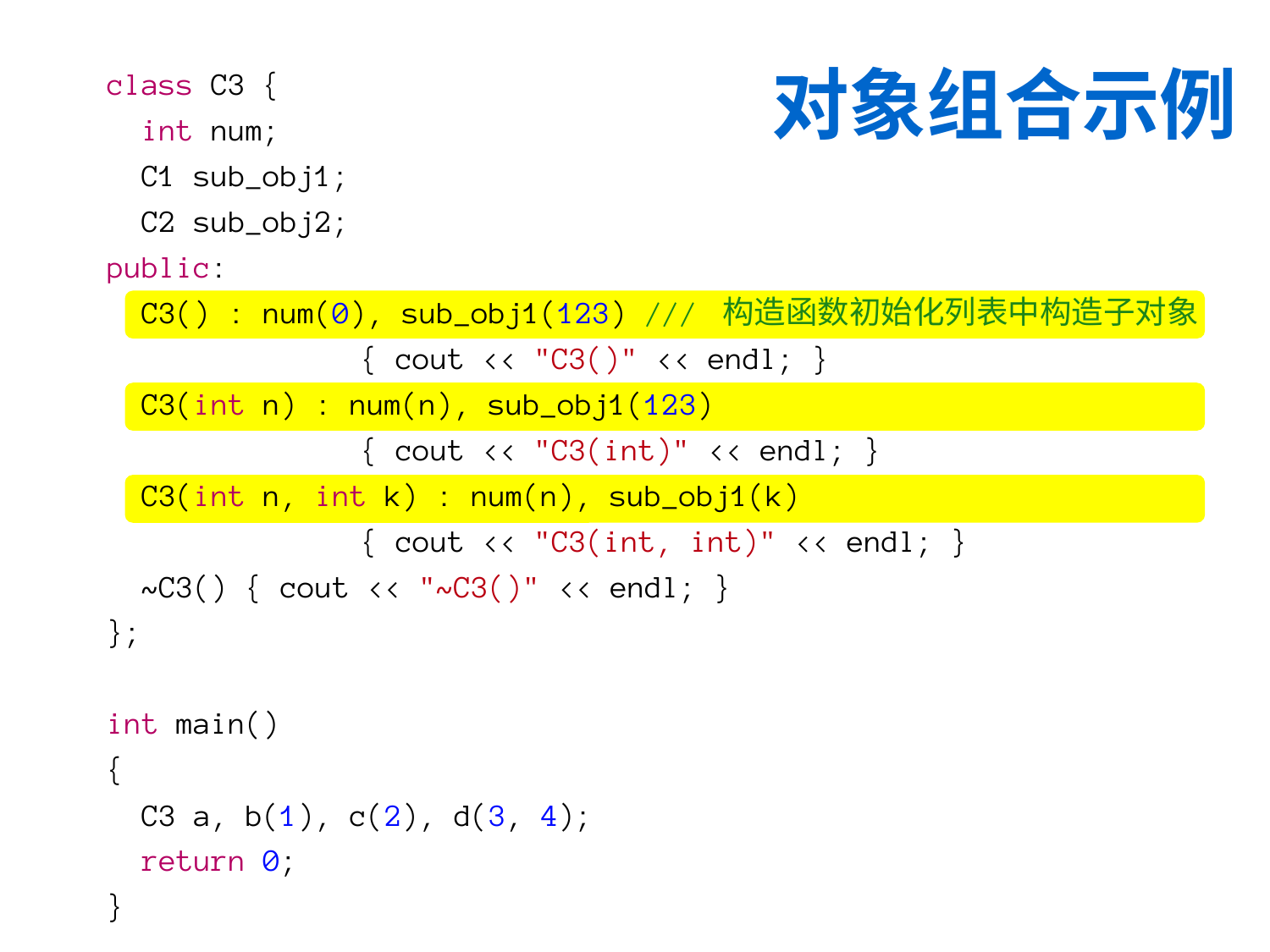

class C3 {
  int num;
  C1 sub_obj1;
  C2 sub_obj2;
public:
  C3() : num(0), sub_obj1(123) /// 构造函数初始化列表中构造子对象
		{ cout << "C3()" << endl; }
  C3(int n) : num(n), sub_obj1(123)
		{ cout << "C3(int)" << endl; }
  C3(int n, int k) : num(n), sub_obj1(k)
		{ cout << "C3(int, int)" << endl; }
  ~C3() { cout << "~C3()" << endl; }
};

int main()
{
  C3 a, b(1), c(2), d(3, 4);
  return 0;
}
# 对象组合示例